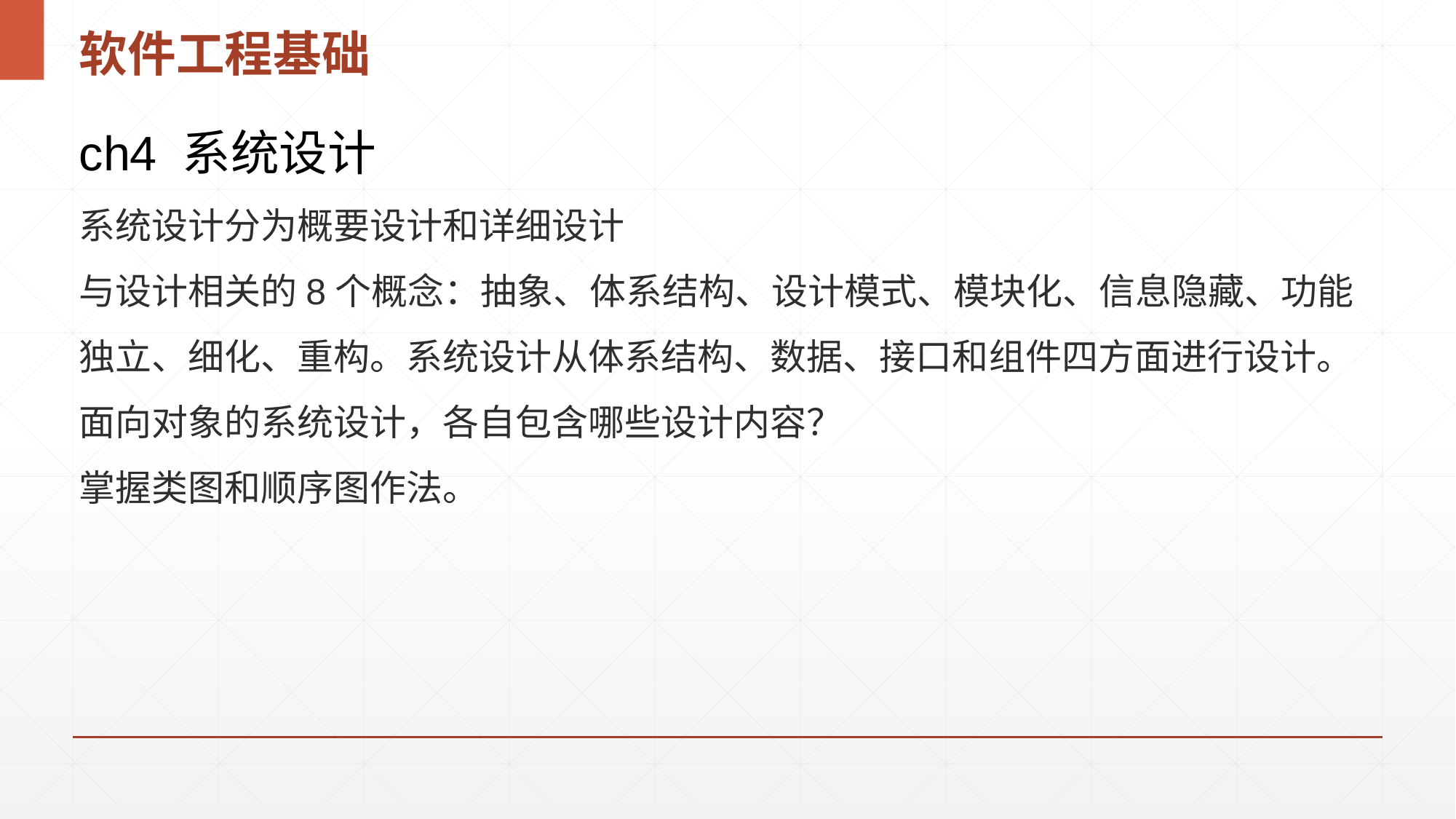

# 软件工程基础
ch4 系统设计
系统设计分为概要设计和详细设计
与设计相关的8个概念：抽象、体系结构、设计模式、模块化、信息隐藏、功能独立、细化、重构。系统设计从体系结构、数据、接口和组件四方面进行设计。面向对象的系统设计，各自包含哪些设计内容？
掌握类图和顺序图作法。